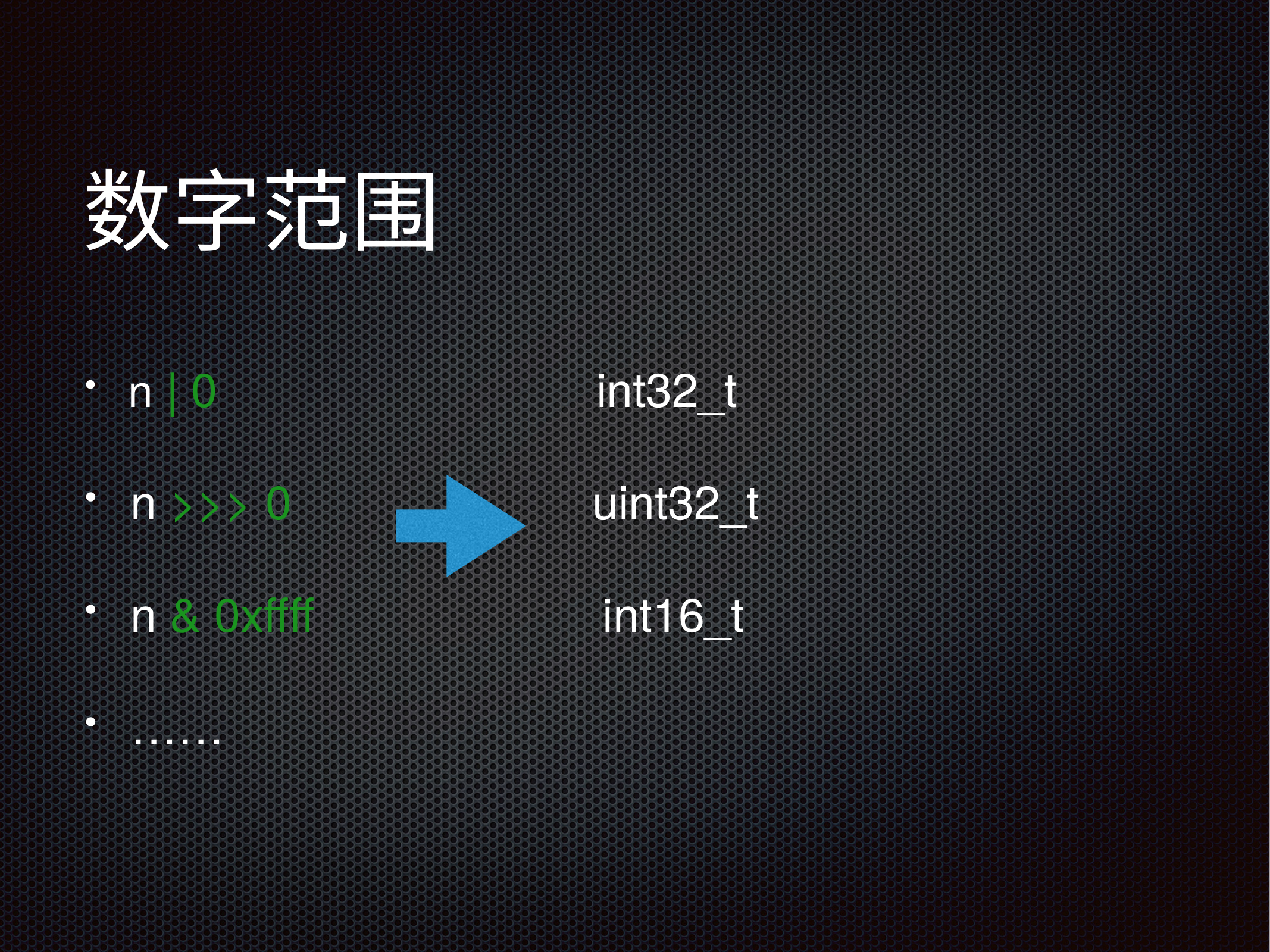

# 数字范围
n | 0                             int32_t
n >>> 0                       uint32_t
n & 0xffff                      int16_t
……